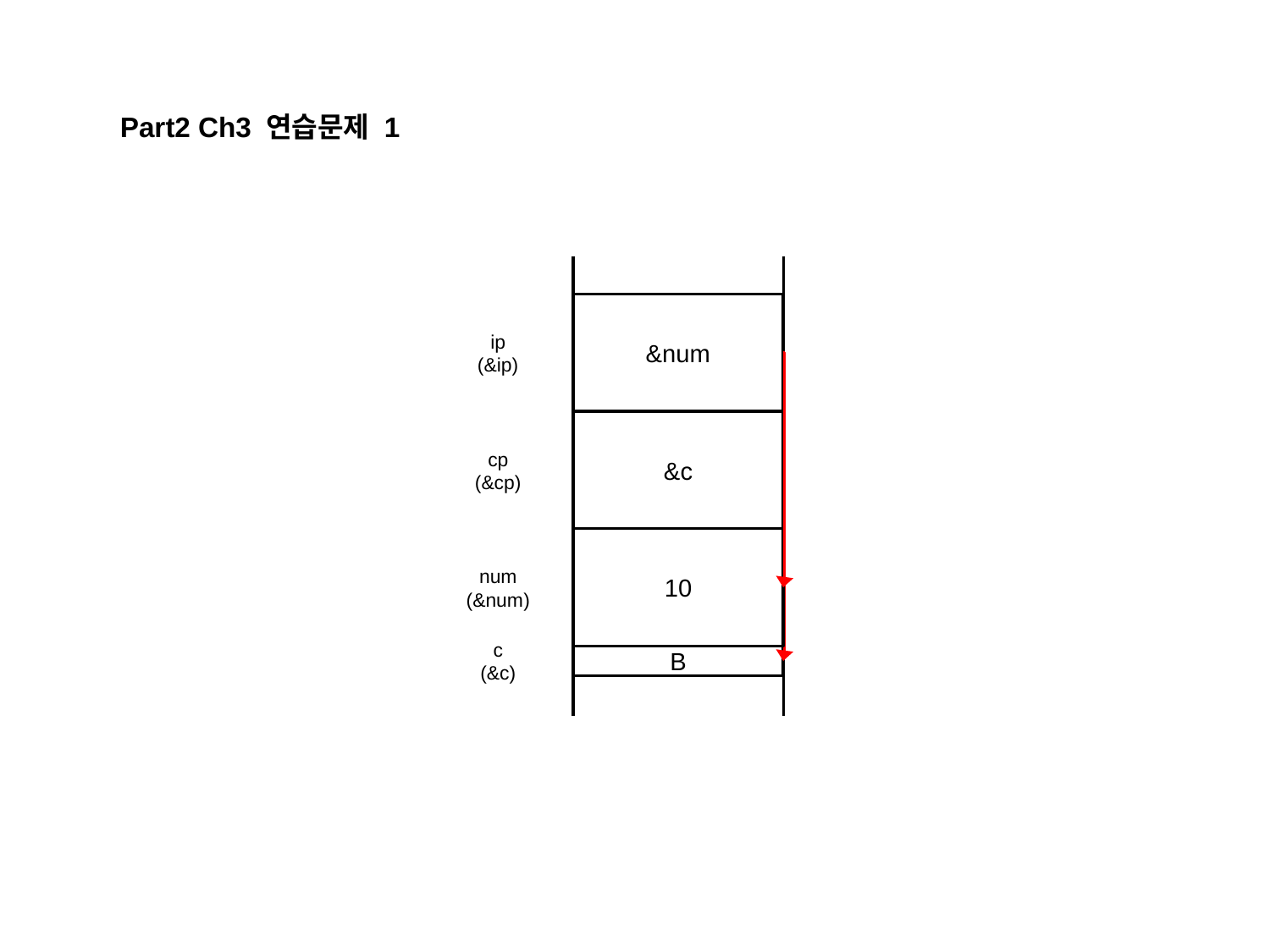

Part2 Ch3 연습문제 1
&num
ip
(&ip)
&c
cp
(&cp)
10
num
(&num)
B
c
(&c)